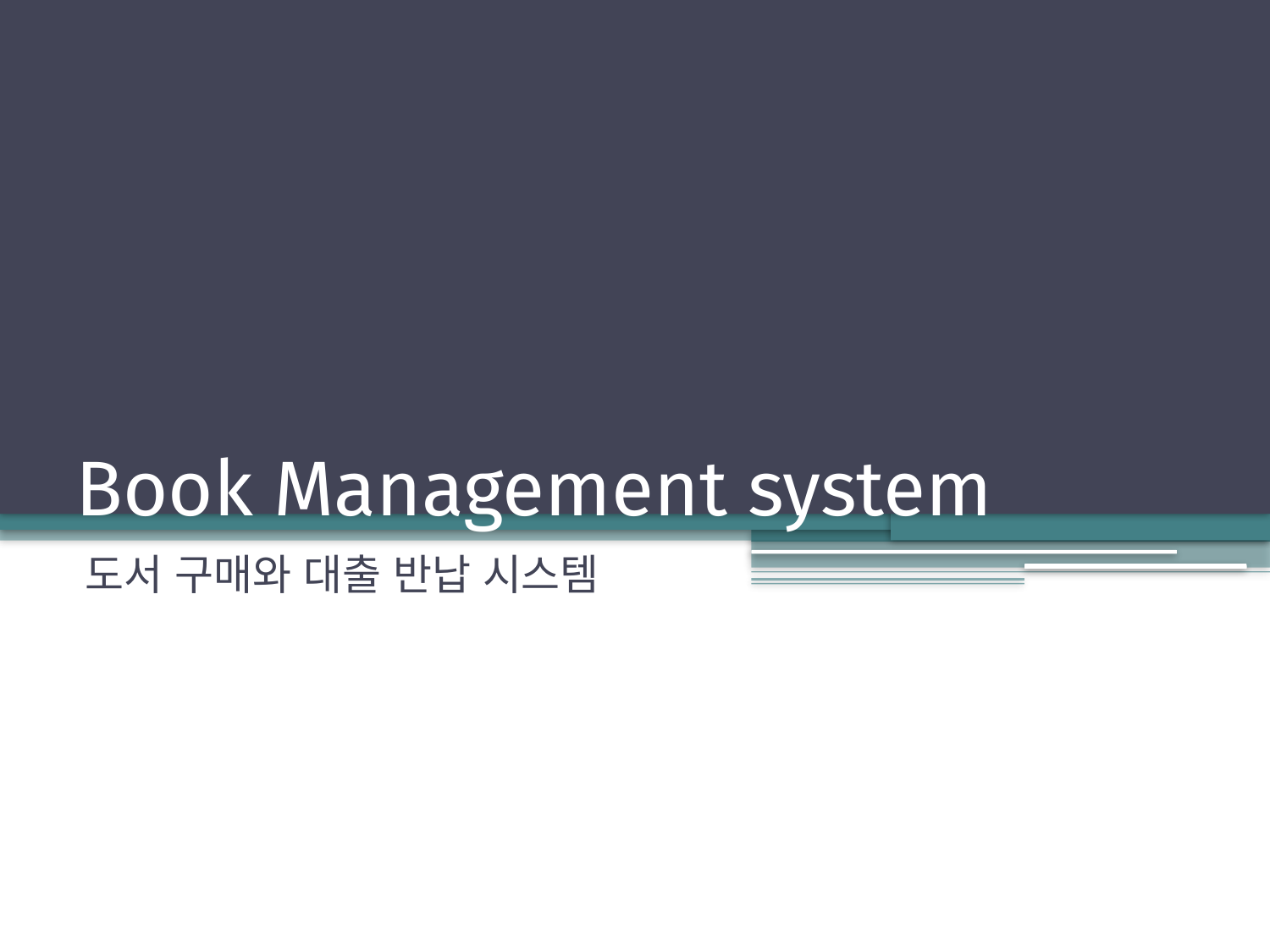

# Book Management system
도서 구매와 대출 반납 시스템